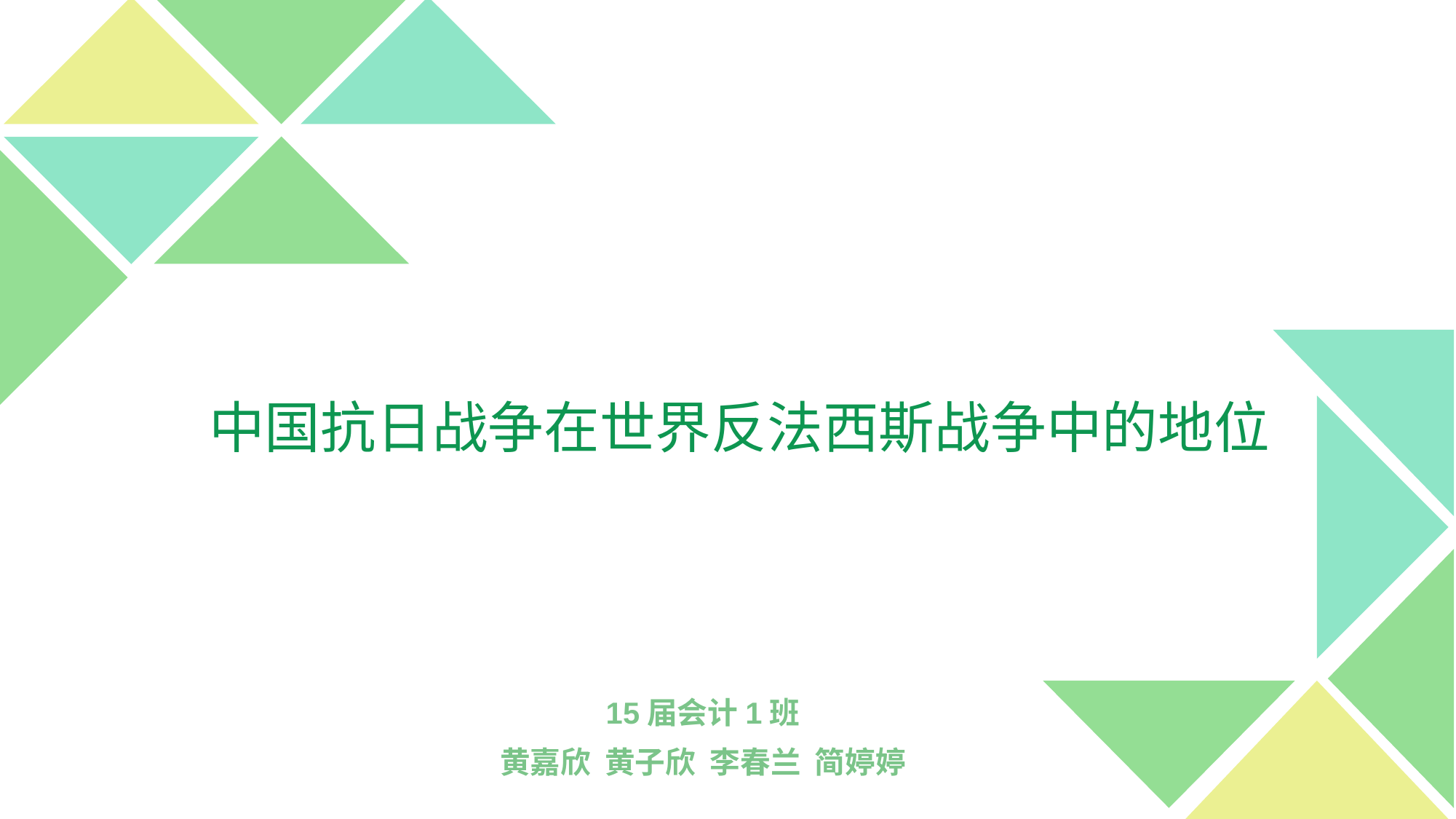

# 中国抗日战争在世界反法西斯战争中的地位
15届会计1班
黄嘉欣  黄子欣  李春兰  简婷婷